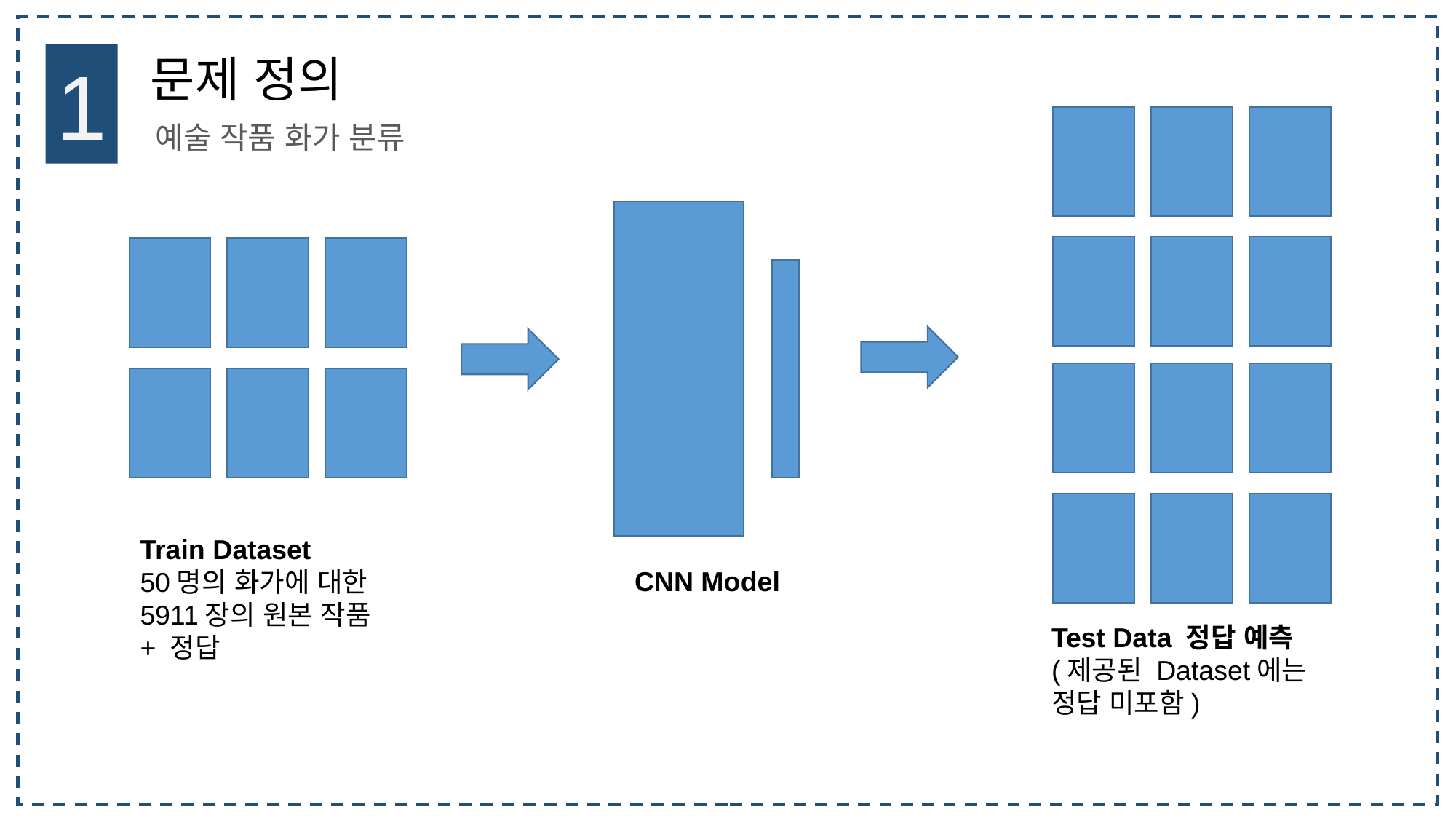

1
문제 정의

예술 작품 화가 분류

Train Dataset
50명의 화가에 대한 5911장의 원본 작품+ 정답
CNN Model
Test Data 정답 예측
(제공된 Dataset에는 정답 미포함)